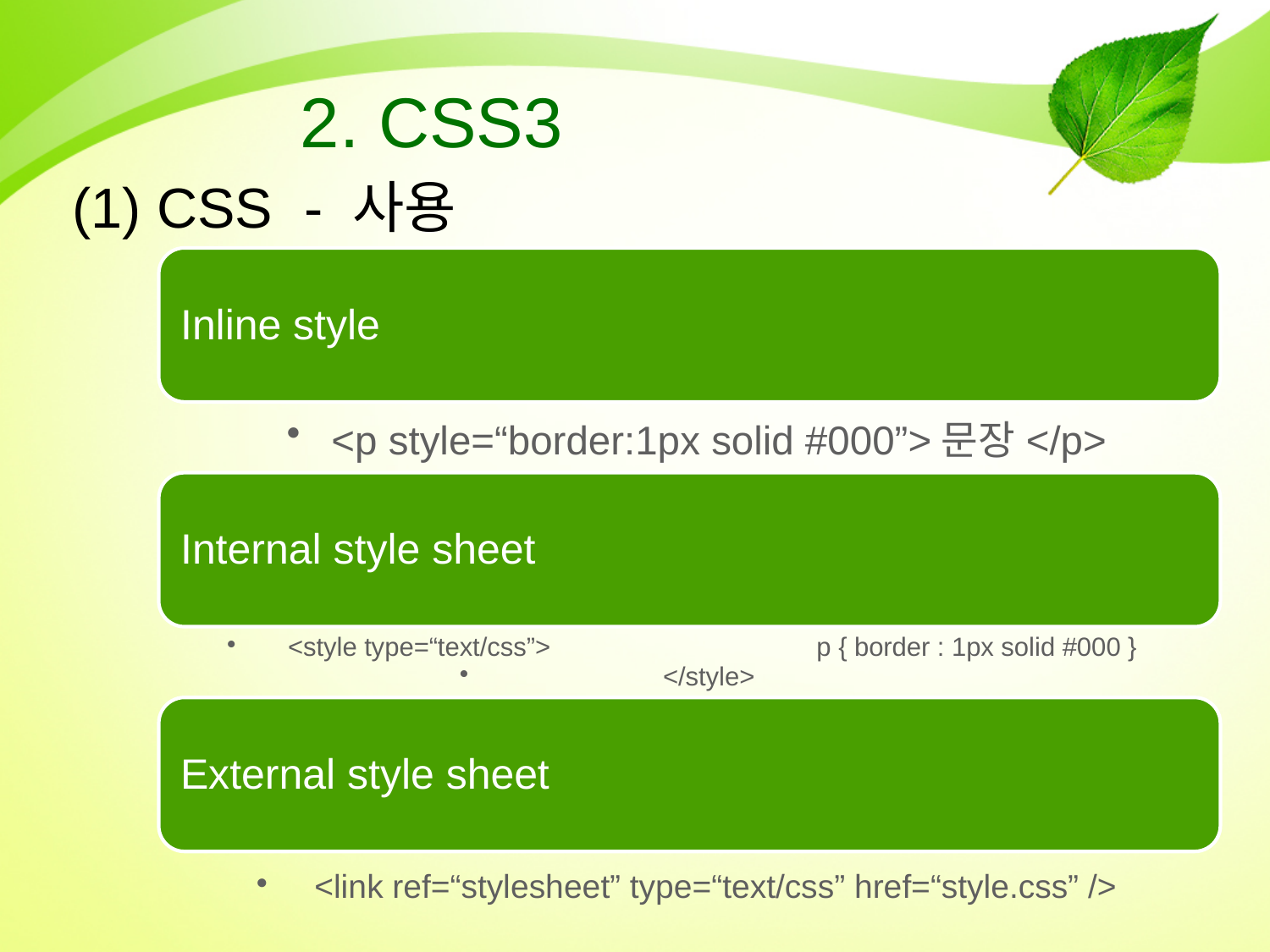

# 2. CSS3
(1) CSS  - 사용

Inline style
<p style=“border:1px solid #000”>문장</p>
Internal style sheet
<link ref=“stylesheet” type=“text/css” href=“style.css” />
External style sheet
</style>